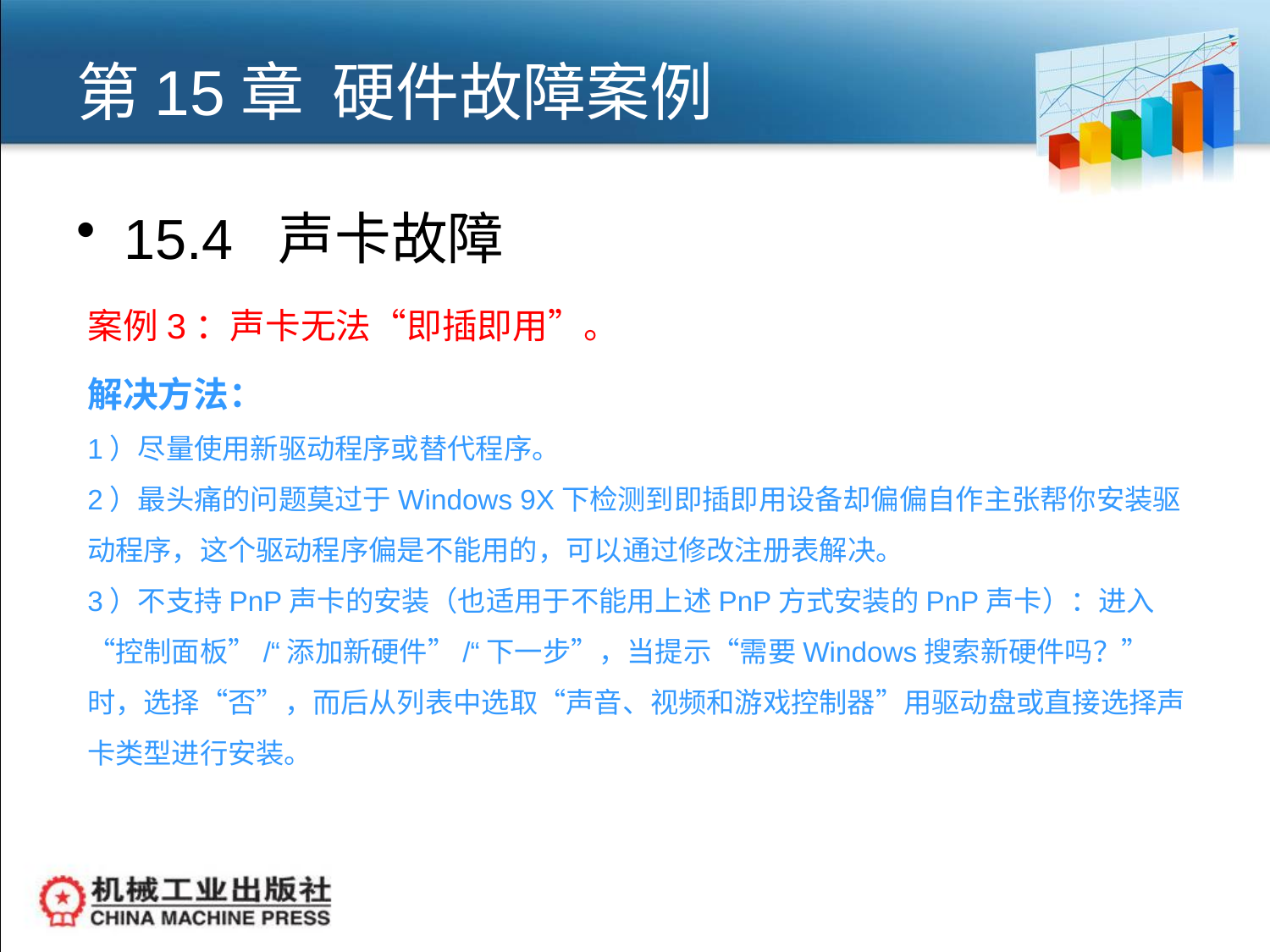

# 第15章  硬件故障案例
15.4  声卡故障
案例3：声卡无法“即插即用”。
解决方法：
1）尽量使用新驱动程序或替代程序。
2）最头痛的问题莫过于Windows 9X下检测到即插即用设备却偏偏自作主张帮你安装驱动程序，这个驱动程序偏是不能用的，可以通过修改注册表解决。
3）不支持PnP声卡的安装（也适用于不能用上述PnP方式安装的PnP声卡）：进入“控制面板”/“添加新硬件”/“下一步”，当提示“需要Windows搜索新硬件吗？”时，选择“否”，而后从列表中选取“声音、视频和游戏控制器”用驱动盘或直接选择声卡类型进行安装。